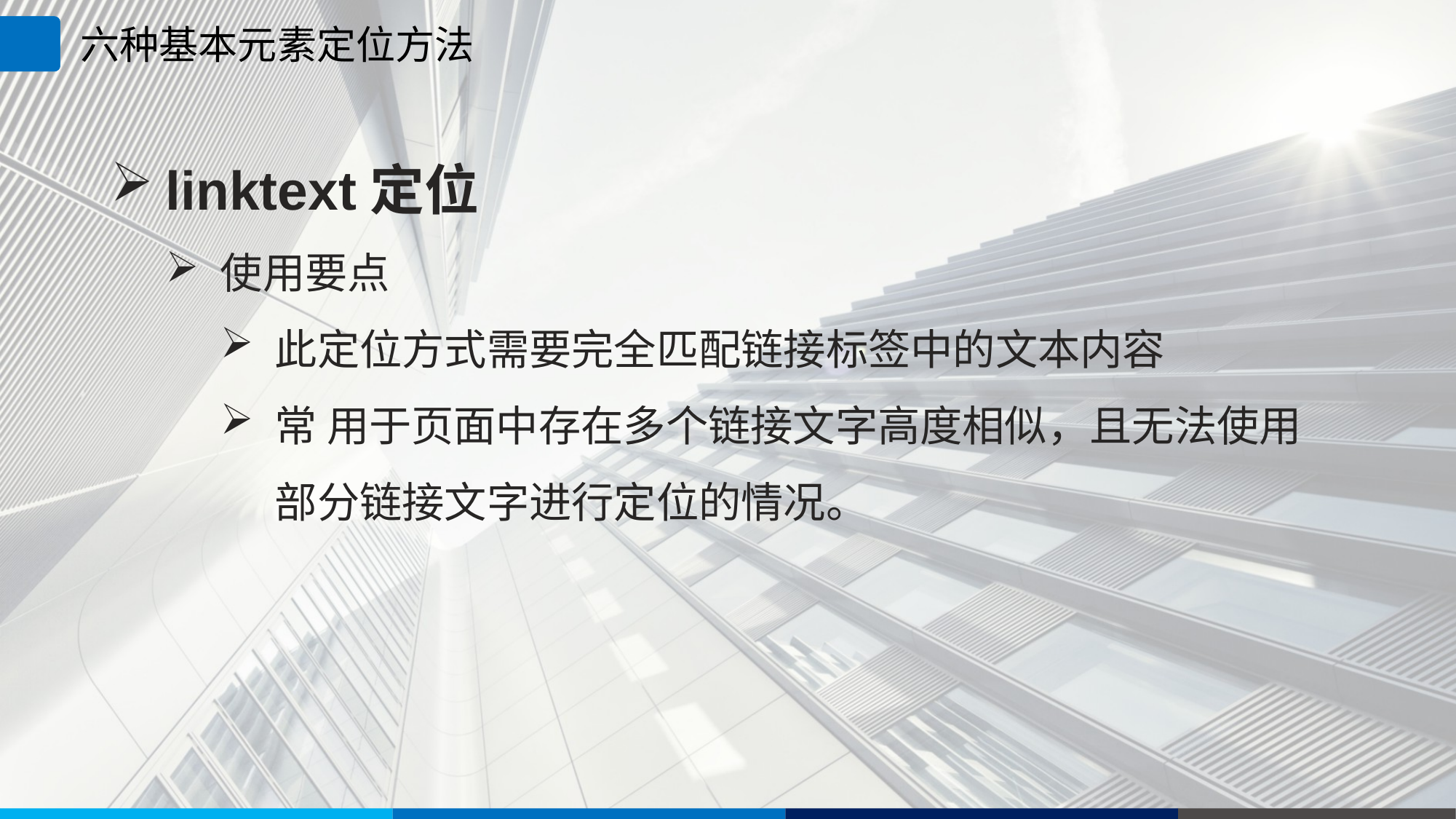

六种基本元素定位方法

linktext定位
使用要点
此定位方式需要完全匹配链接标签中的文本内容
常 用于页面中存在多个链接文字高度相似，且无法使用部分链接文字进行定位的情况。